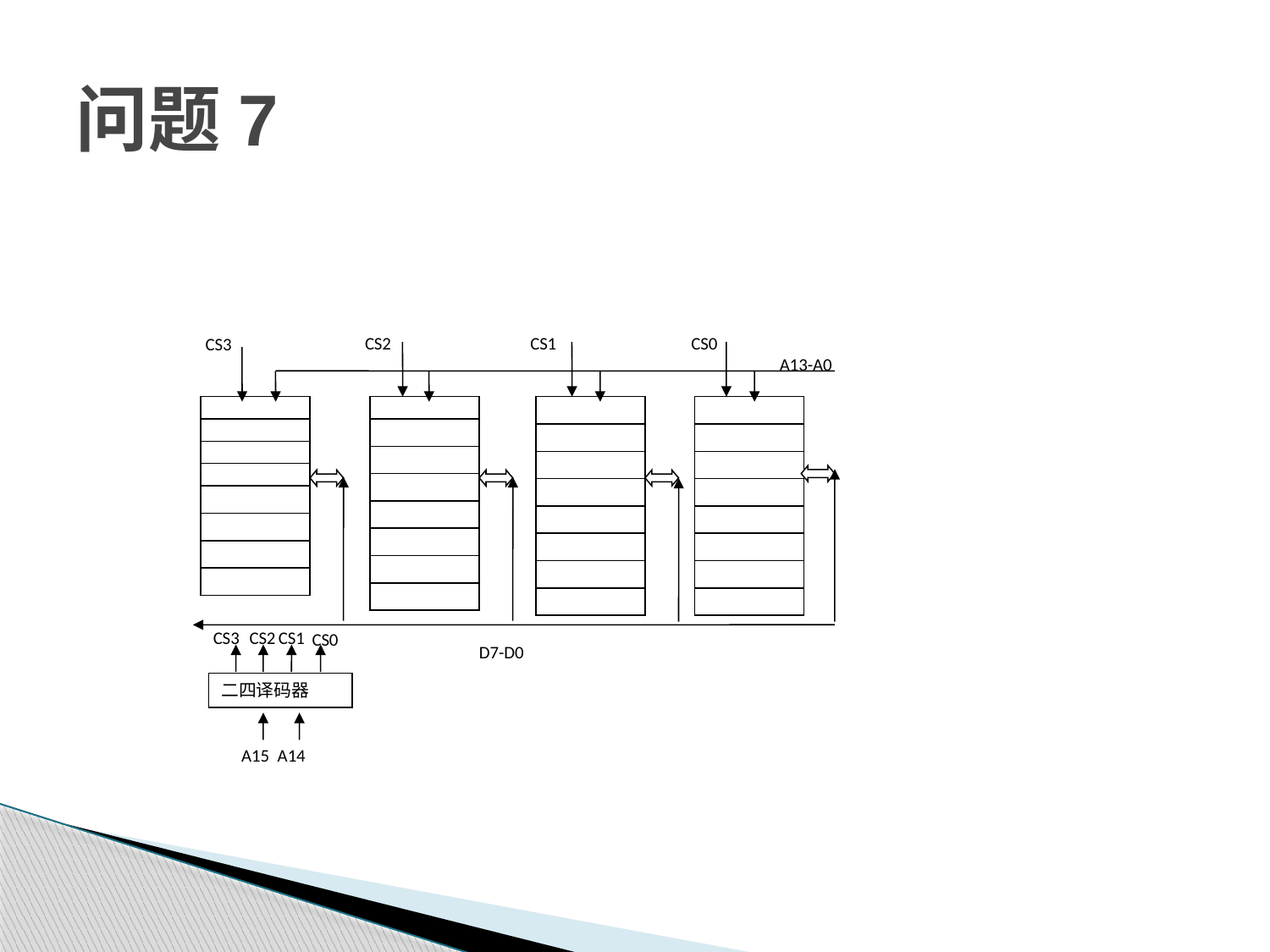

# 问题7

A13-A0
CS2
CS1
CS0
CS3

CS3
CS2
CS1
CS0

D7-D0

二四译码器

A15  A14